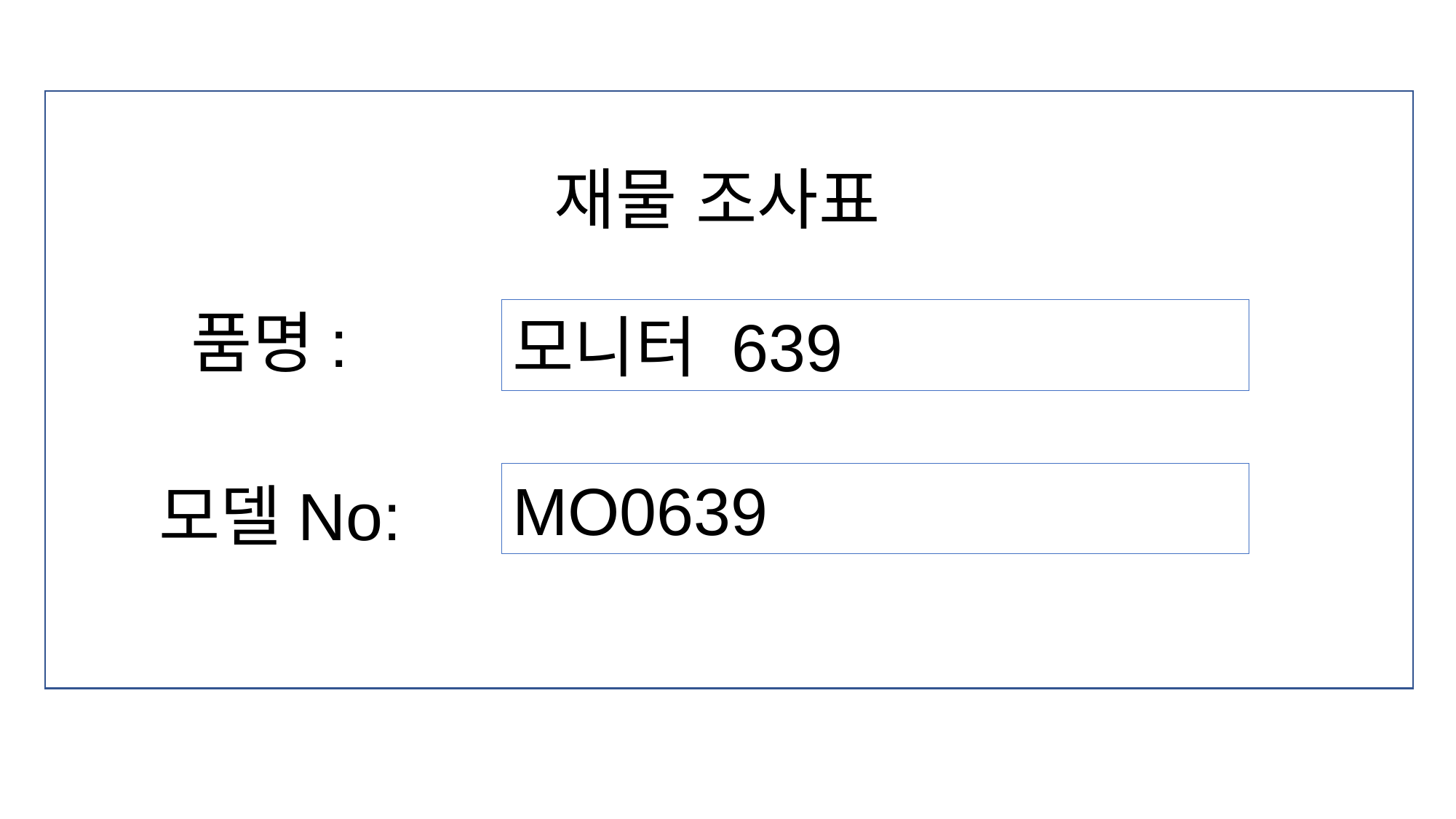

재물 조사표
품명:
모니터 639
MO0639
모델No: